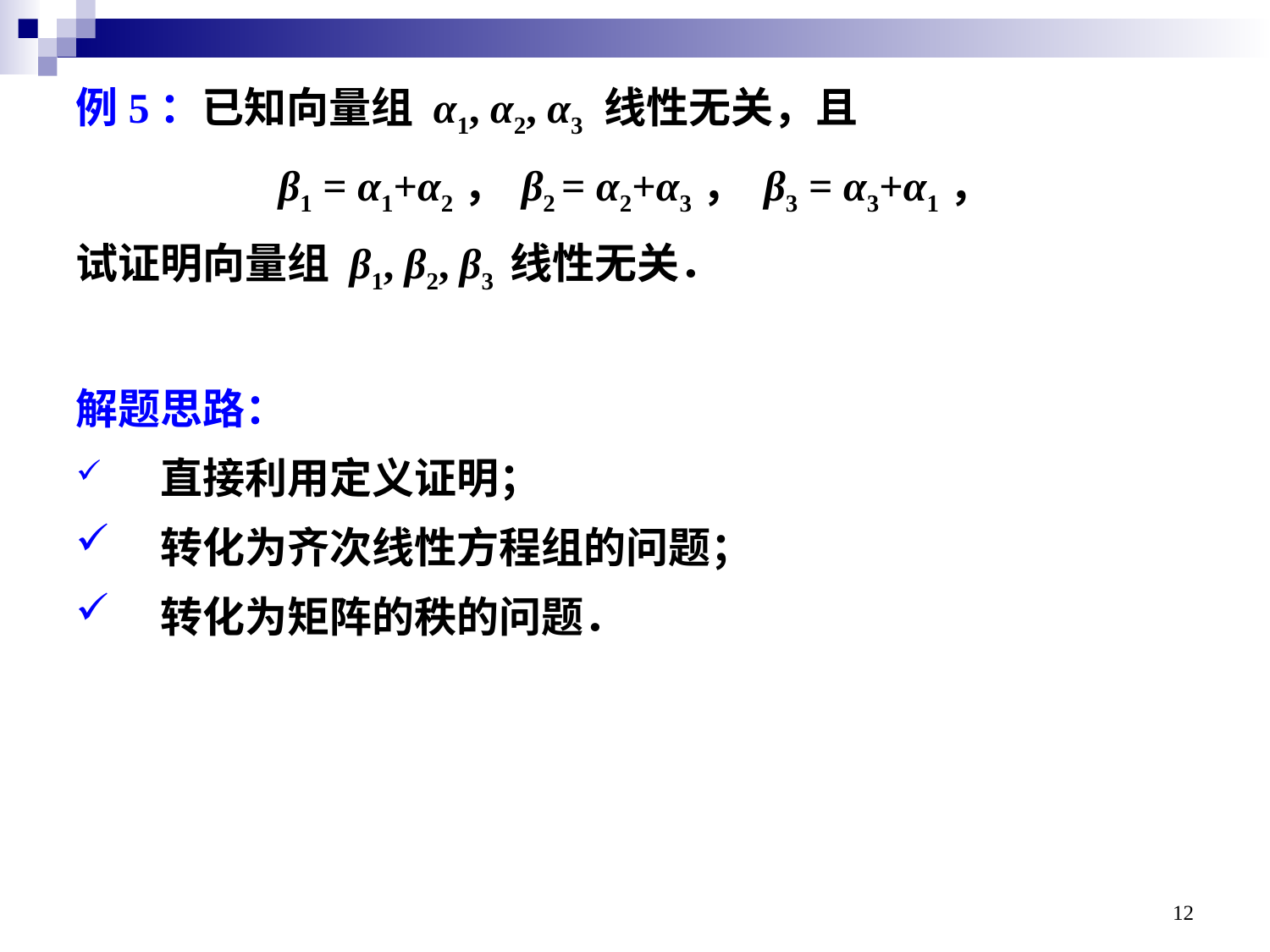

例5：已知向量组 α1, α2, α3 线性无关，且
β1 = α1+α2， β2 = α2+α3， β3 = α3+α1，
试证明向量组 β1, β2, β3 线性无关．

解题思路：
直接利用定义证明；
转化为齐次线性方程组的问题；
转化为矩阵的秩的问题．
12